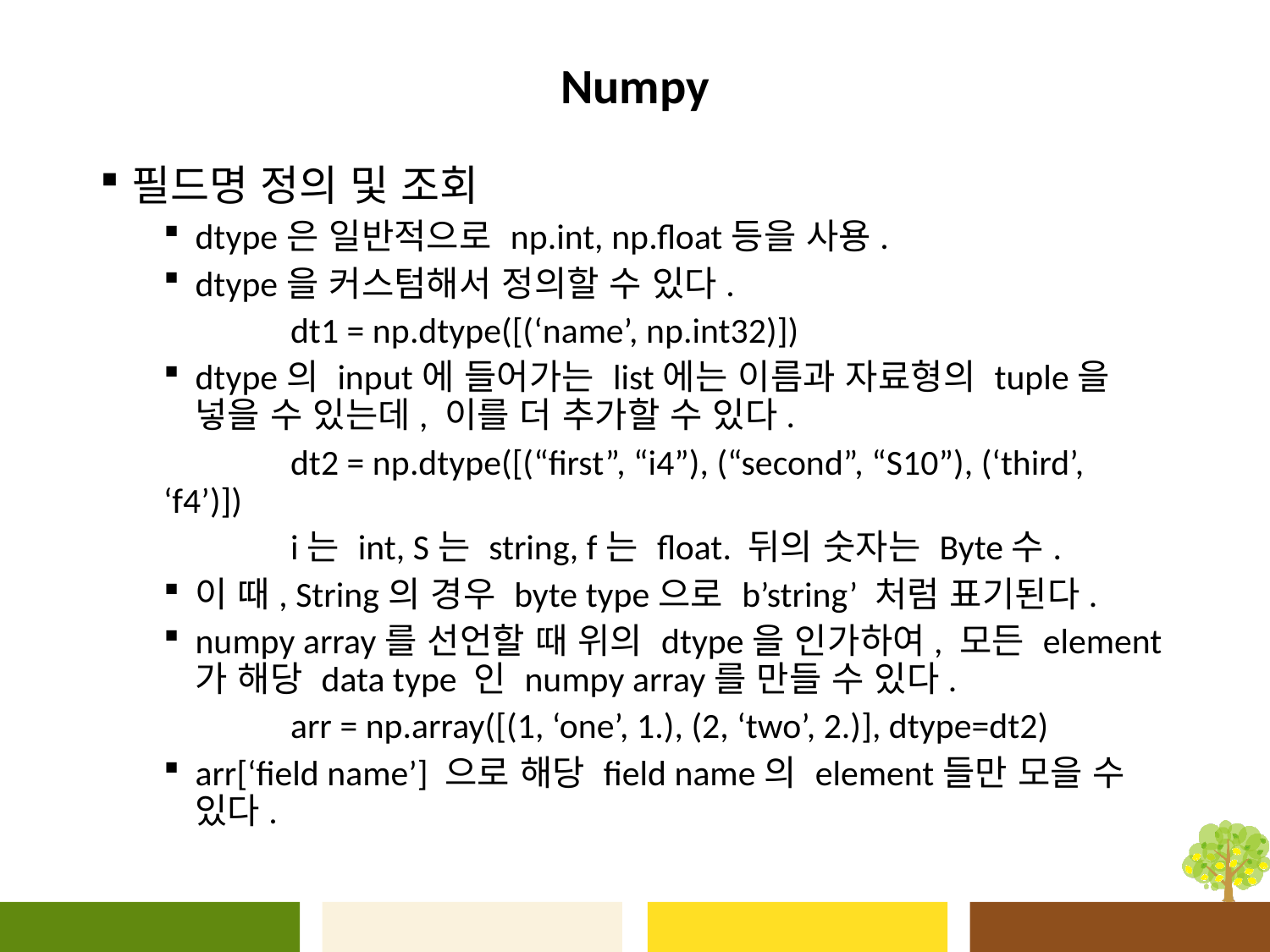

# Numpy
필드명 정의 및 조회
dtype은 일반적으로 np.int, np.float등을 사용.
dtype을 커스텀해서 정의할 수 있다.
	dt1 = np.dtype([(‘name’, np.int32)])
dtype의 input에 들어가는 list에는 이름과 자료형의 tuple을 넣을 수 있는데, 이를 더 추가할 수 있다.
	dt2 = np.dtype([(“first”, “i4”), (“second”, “S10”), (‘third’, ‘f4’)])
	i는 int, S는 string, f는 float. 뒤의 숫자는 Byte수.
이 때, String의 경우 byte type으로 b’string’ 처럼 표기된다.
numpy array를 선언할 때 위의 dtype을 인가하여, 모든 element가 해당 data type 인 numpy array를 만들 수 있다.
	arr = np.array([(1, ‘one’, 1.), (2, ‘two’, 2.)], dtype=dt2)
arr[‘field name’] 으로 해당 field name의 element들만 모을 수 있다.